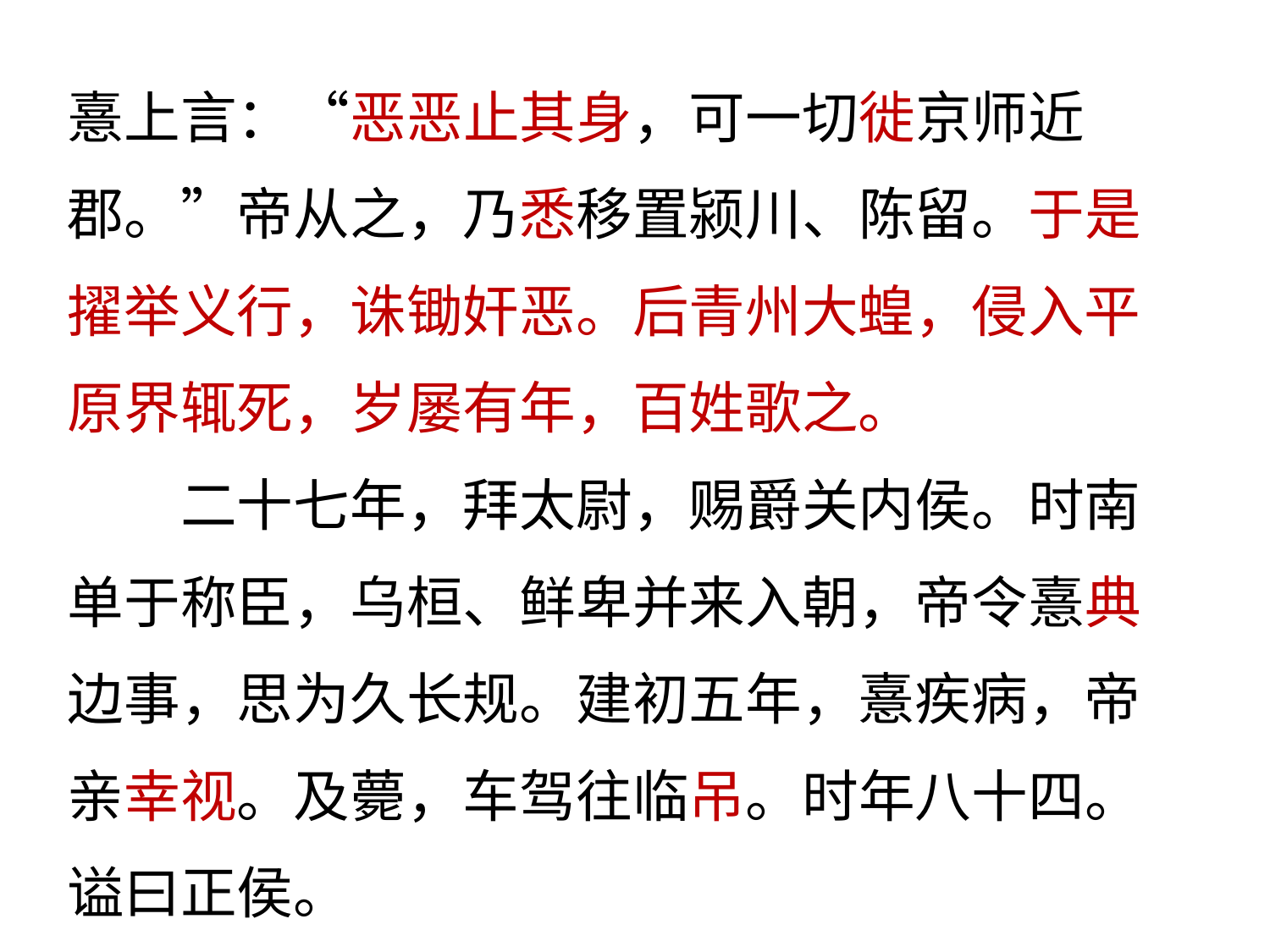

憙上言：“恶恶止其身，可一切徙京师近郡。”帝从之，乃悉移置颍川、陈留。于是擢举义行，诛锄奸恶。后青州大蝗，侵入平原界辄死，岁屡有年，百姓歌之。
　　二十七年，拜太尉，赐爵关内侯。时南单于称臣，乌桓、鲜卑并来入朝，帝令憙典边事，思为久长规。建初五年，憙疾病，帝亲幸视。及薨，车驾往临吊。时年八十四。谥曰正侯。